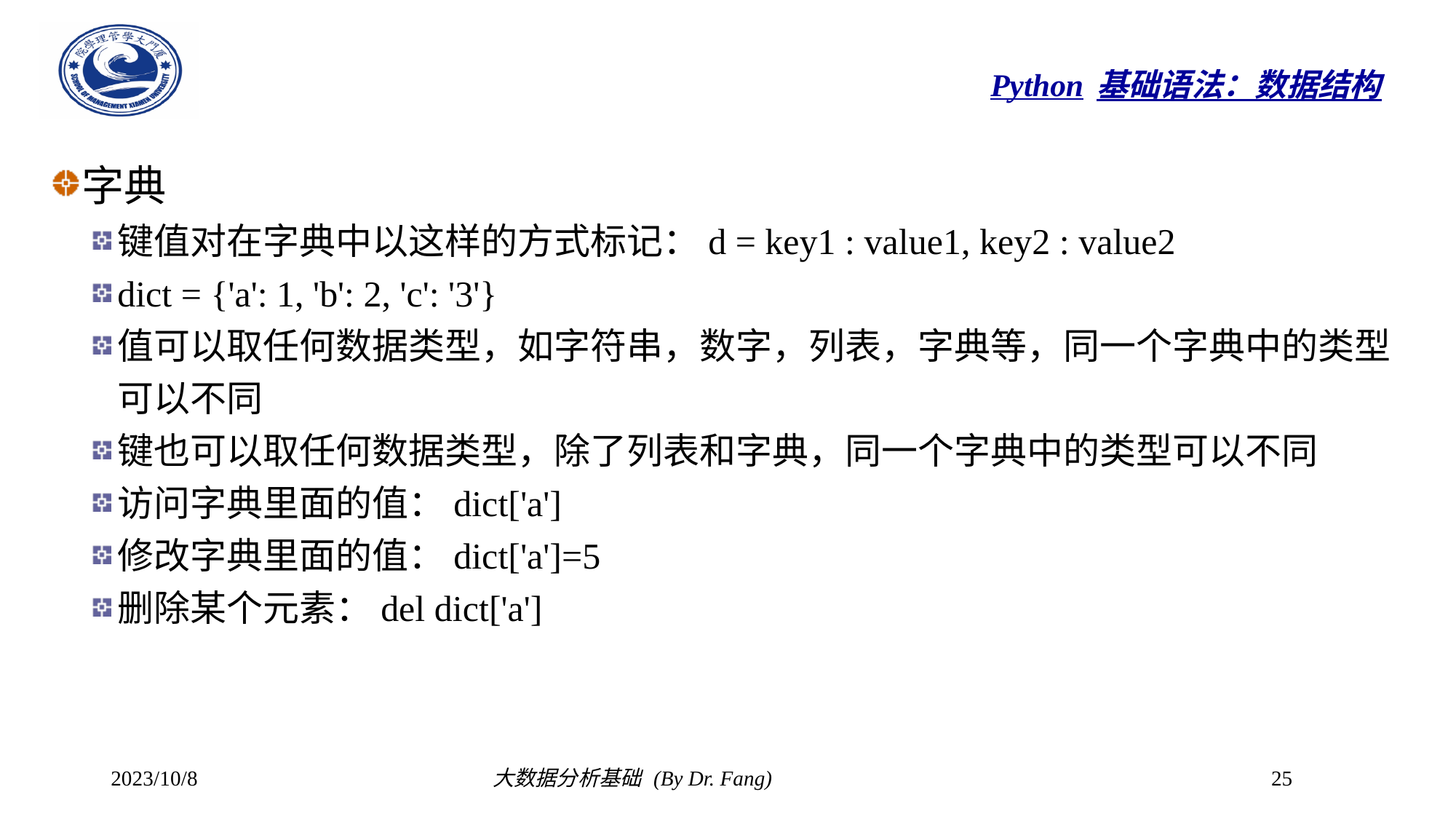

# Python基础语法：数据结构
字典
键值对在字典中以这样的方式标记：d = key1 : value1, key2 : value2
dict = {'a': 1, 'b': 2, 'c': '3'}
值可以取任何数据类型，如字符串，数字，列表，字典等，同一个字典中的类型可以不同
键也可以取任何数据类型，除了列表和字典，同一个字典中的类型可以不同
访问字典里面的值：dict['a']
修改字典里面的值：dict['a']=5
删除某个元素：del dict['a']

2023/10/8
大数据分析基础 (By Dr. Fang)
25